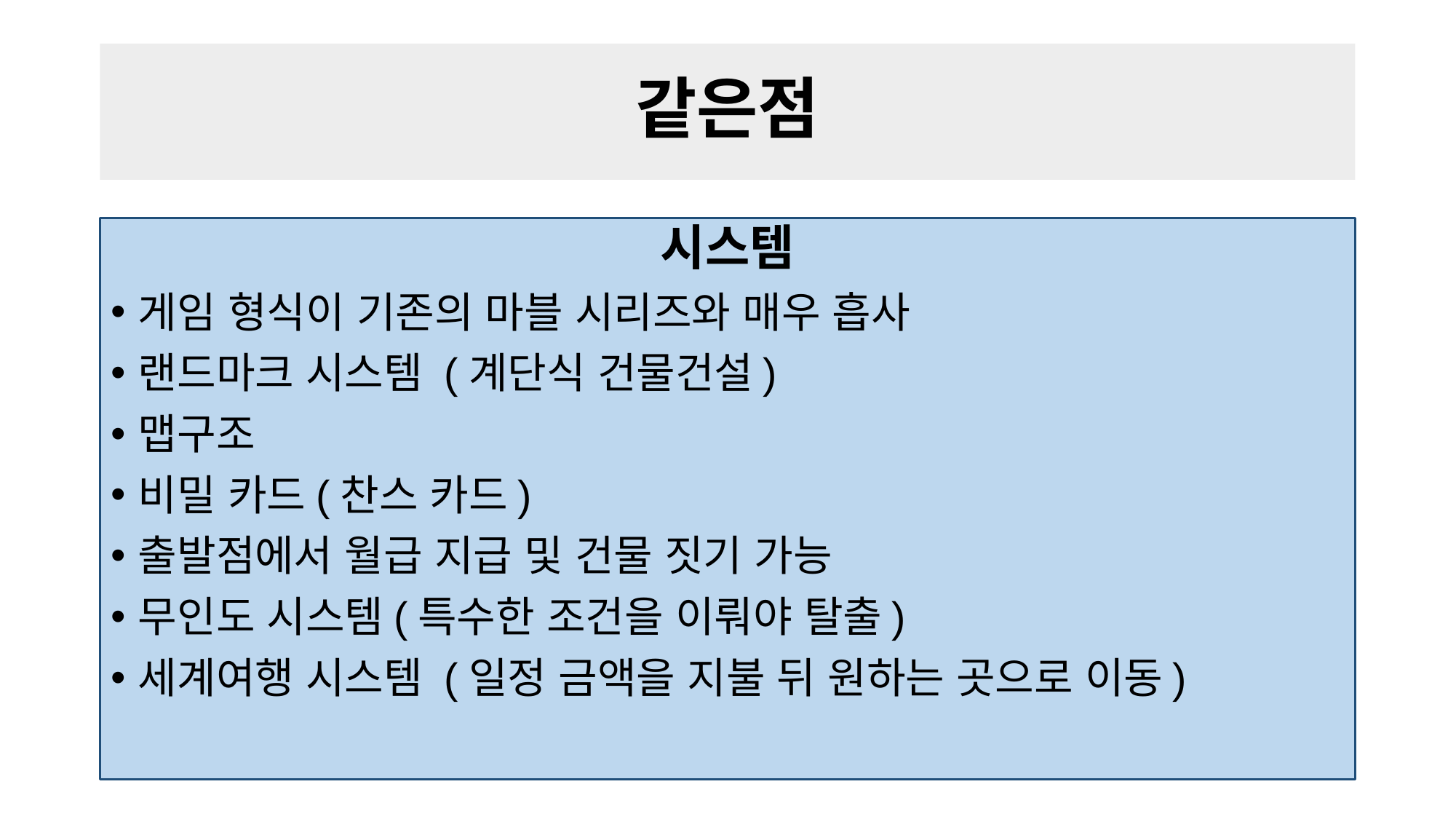

# 같은점
시스템
게임 형식이 기존의 마블 시리즈와 매우 흡사
랜드마크 시스템 (계단식 건물건설)
맵구조
비밀 카드(찬스 카드)
출발점에서 월급 지급 및 건물 짓기 가능
무인도 시스템(특수한 조건을 이뤄야 탈출)
세계여행 시스템 (일정 금액을 지불 뒤 원하는 곳으로 이동)